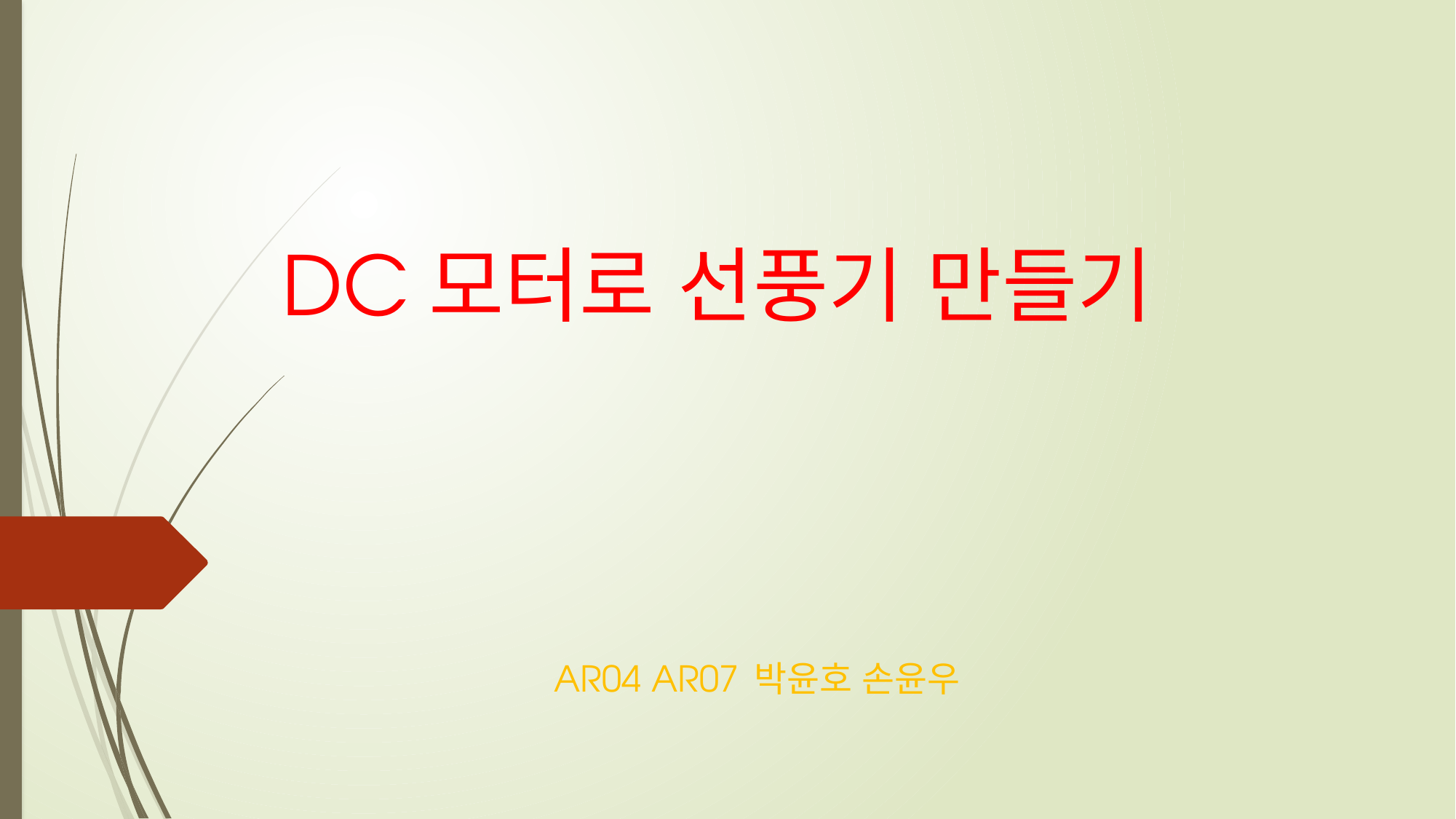

# DC모터로 선풍기 만들기

                                                        AR04 AR07 박윤호 손윤우